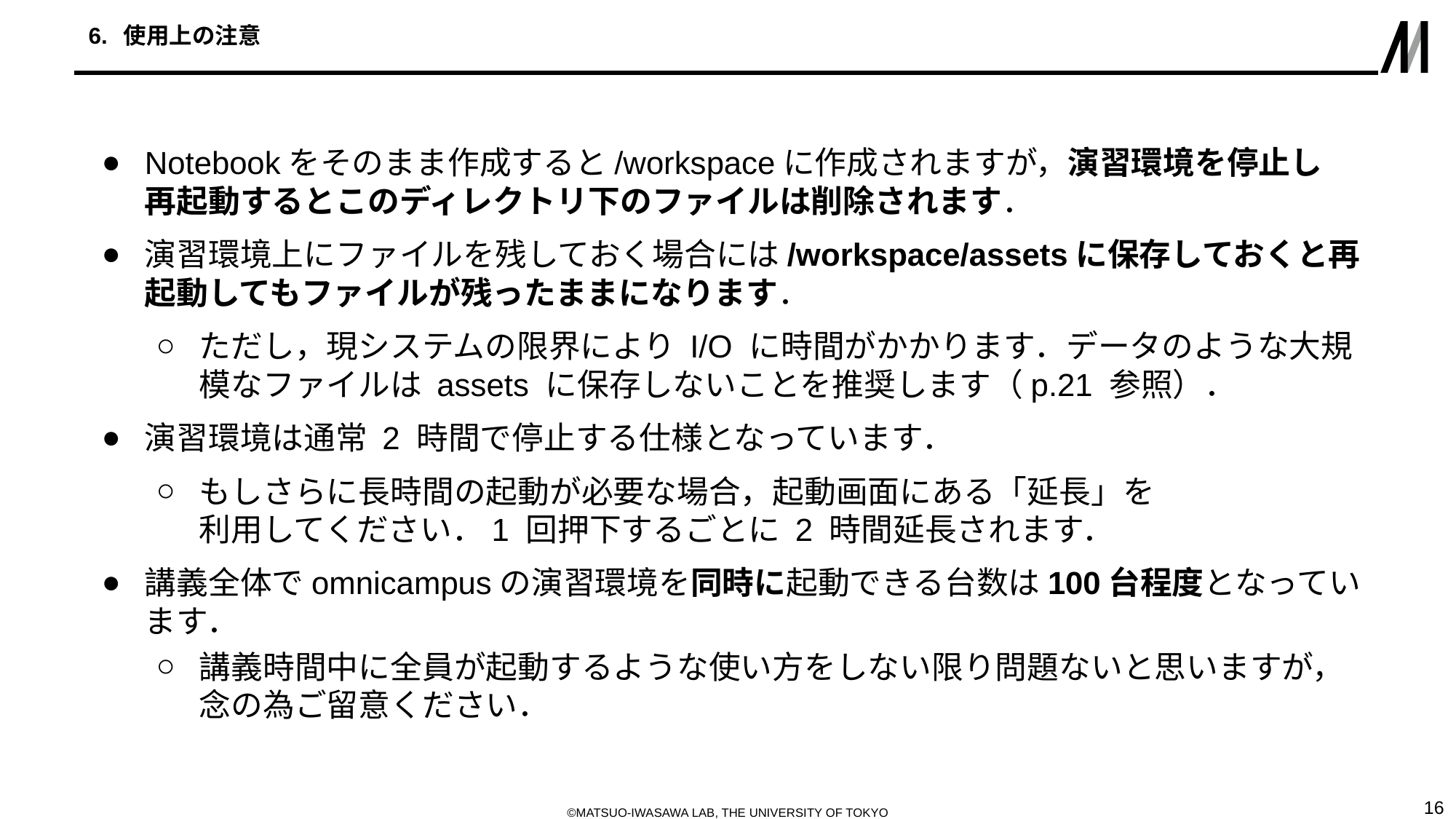

# 6.  使用上の注意
Notebookをそのまま作成すると/workspaceに作成されますが，演習環境を停止し
再起動するとこのディレクトリ下のファイルは削除されます．
演習環境上にファイルを残しておく場合には/workspace/assetsに保存しておくと再起動してもファイルが残ったままになります．
ただし，現システムの限界により I/O に時間がかかります．データのような大規模なファイルは assets に保存しないことを推奨します（p.21 参照）．
演習環境は通常 2 時間で停止する仕様となっています．
もしさらに長時間の起動が必要な場合，起動画面にある「延長」を
利用してください．1 回押下するごとに 2 時間延長されます．
講義全体でomnicampusの演習環境を同時に起動できる台数は100台程度となっています．
講義時間中に全員が起動するような使い方をしない限り問題ないと思いますが，念の為ご留意ください．